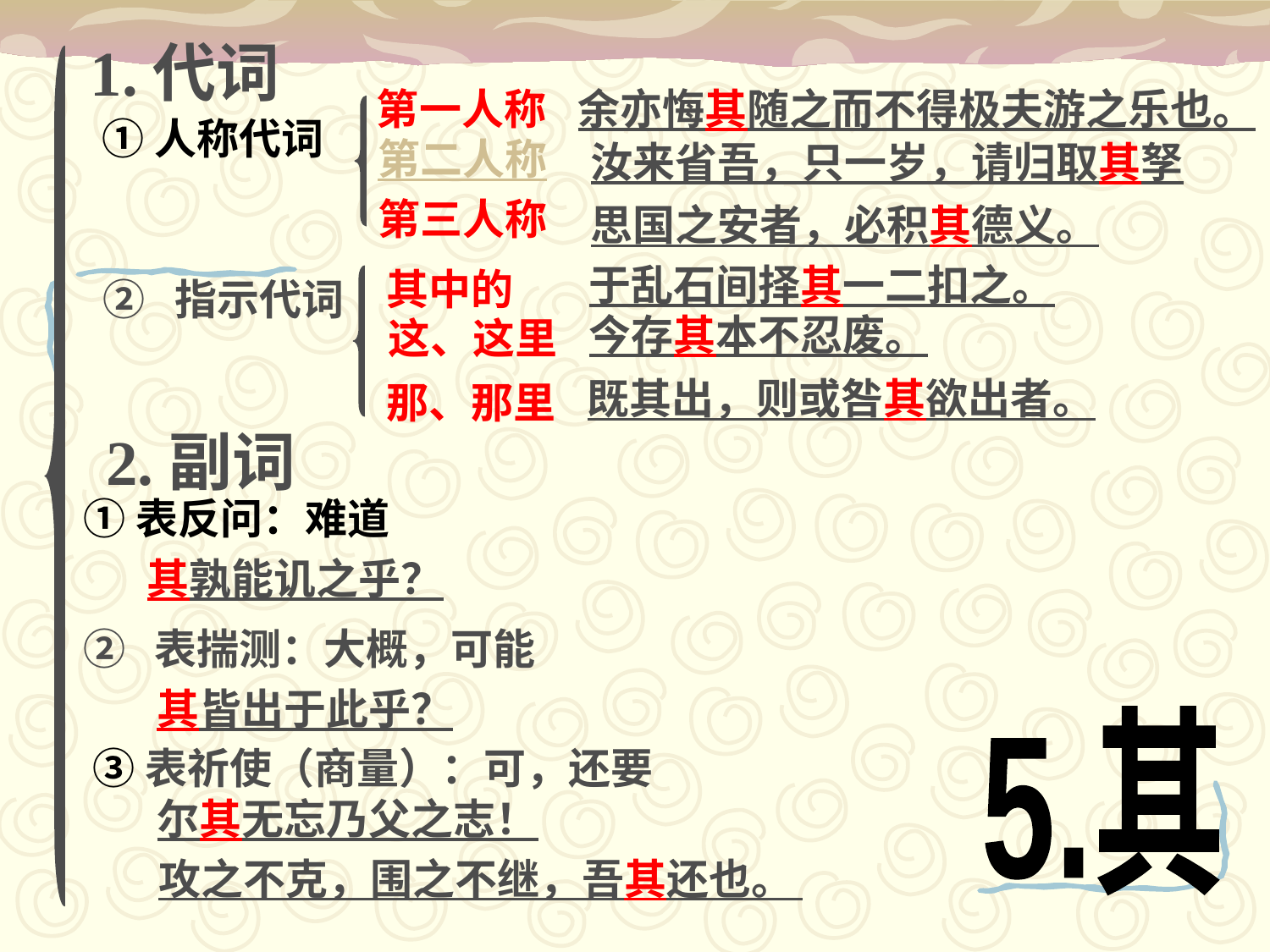

1.代词

第一人称
余亦悔其随之而不得极夫游之乐也。

①人称代词

第二人称
汝来省吾，只一岁，请归取其孥
第三人称
思国之安者，必积其德义。
于乱石间择其一二扣之。
其中的

②  指示代词
今存其本不忍废。
这、这里
既其出，则或咎其欲出者。
那、那里
2.副词
①表反问：难道
其孰能讥之乎？
②  表揣测：大概，可能
其皆出于此乎？
5.其
③表祈使（商量）：可，还要
尔其无忘乃父之志！
攻之不克，围之不继，吾其还也。